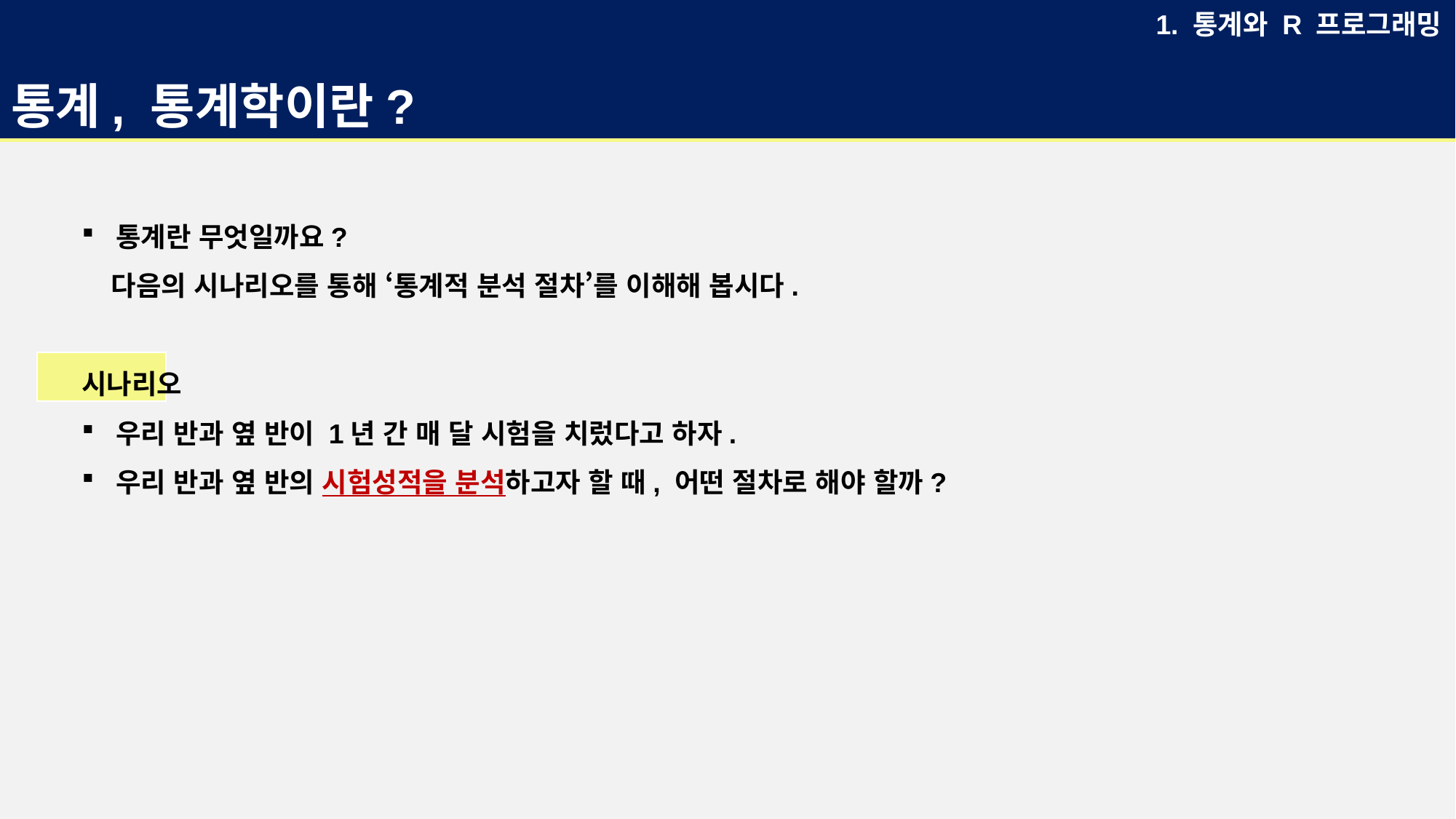

# 통계, 통계학이란?
1. 통계와 R 프로그래밍
통계란 무엇일까요?
   다음의 시나리오를 통해 ‘통계적 분석 절차’를 이해해 봅시다.

시나리오
우리 반과 옆 반이 1년 간 매 달 시험을 치렀다고 하자.
우리 반과 옆 반의 시험성적을 분석하고자 할 때, 어떤 절차로 해야 할까?